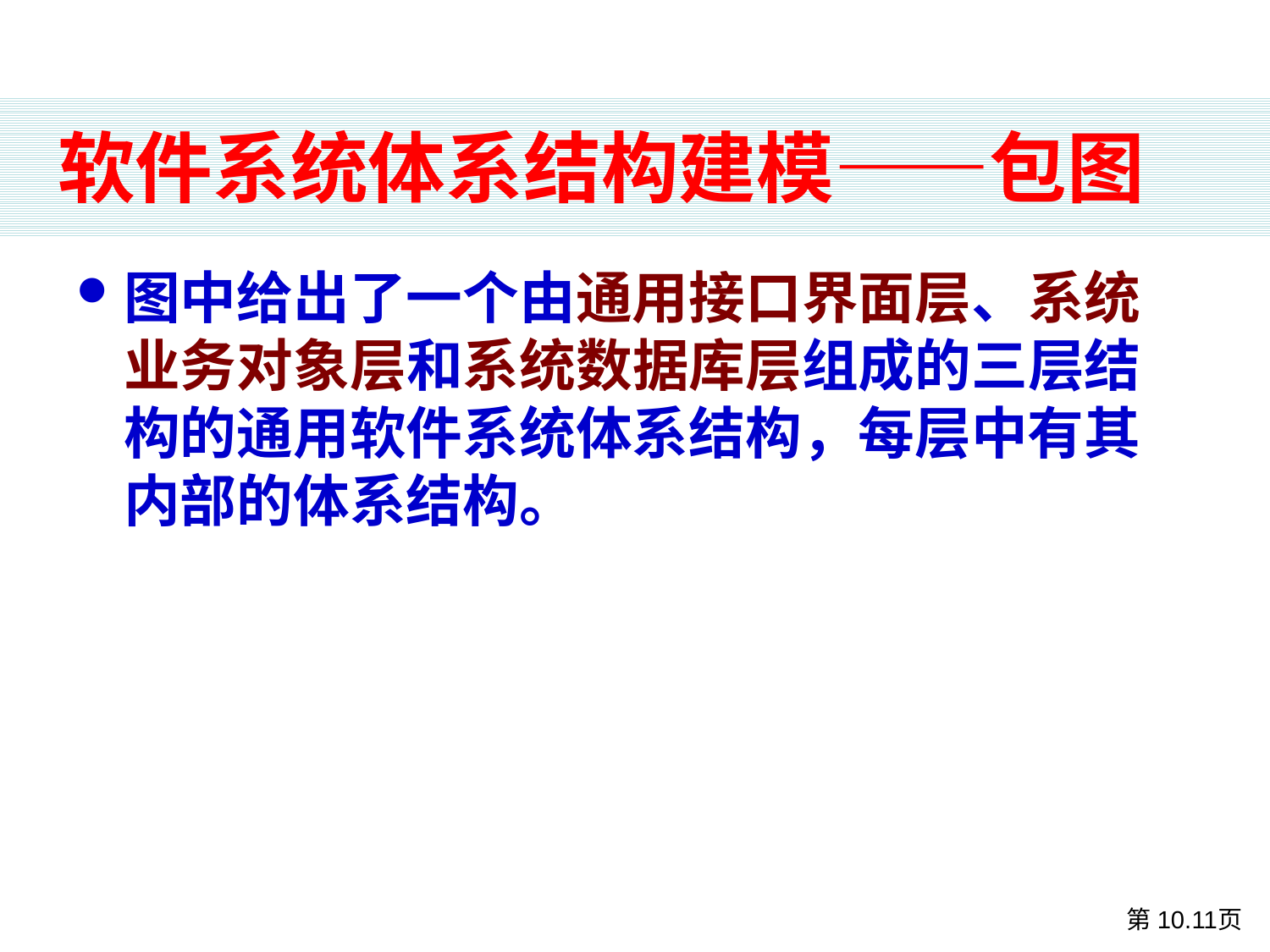

# 软件系统体系结构建模——包图
图中给出了一个由通用接口界面层、系统业务对象层和系统数据库层组成的三层结构的通用软件系统体系结构，每层中有其内部的体系结构。
第10.11页